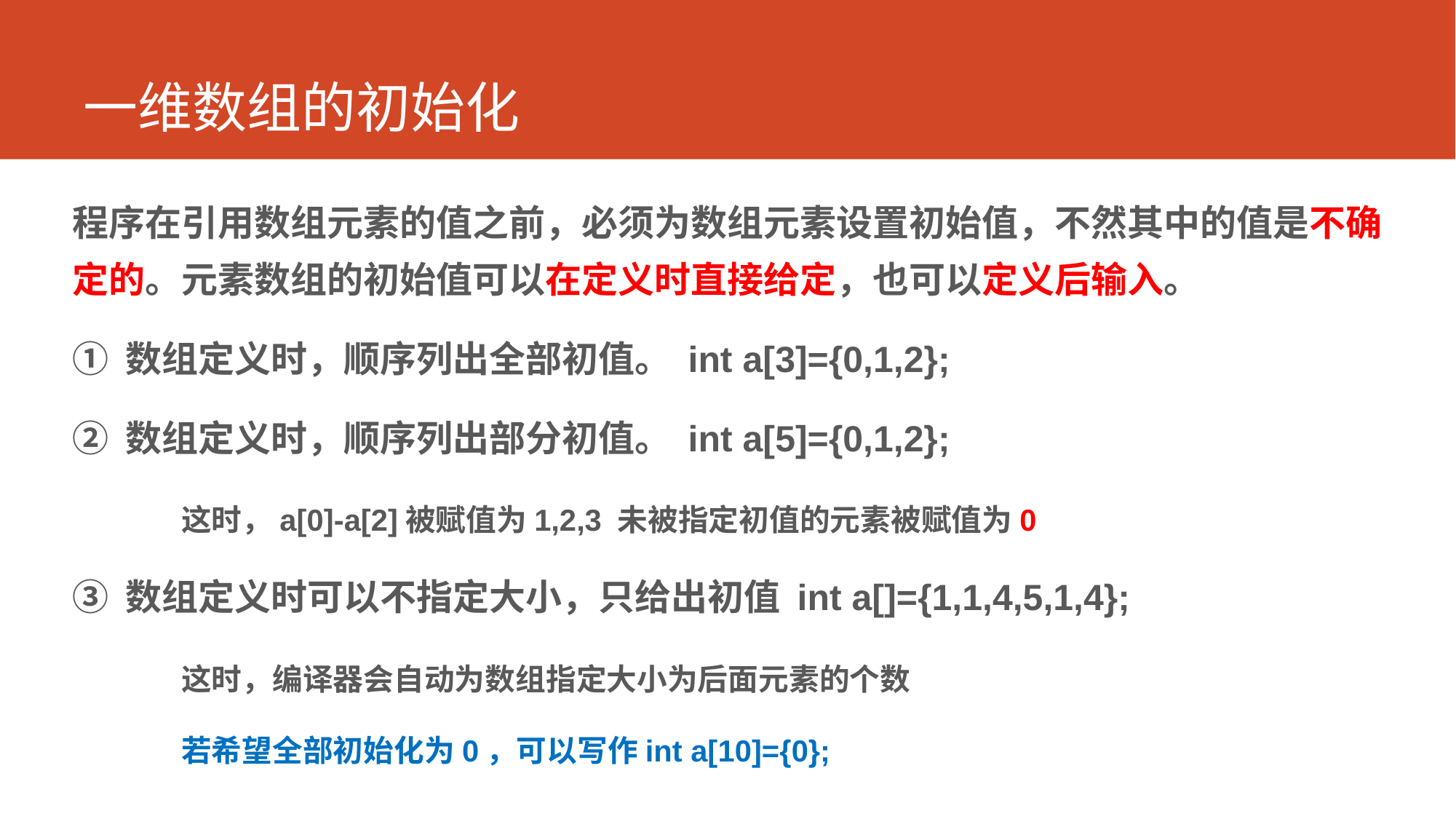

# 一维数组的初始化
程序在引用数组元素的值之前，必须为数组元素设置初始值，不然其中的值是不确定的。元素数组的初始值可以在定义时直接给定，也可以定义后输入。
① 数组定义时，顺序列出全部初值。 int a[3]={0,1,2};
② 数组定义时，顺序列出部分初值。 int a[5]={0,1,2};
	这时，a[0]-a[2]被赋值为1,2,3 未被指定初值的元素被赋值为0
③ 数组定义时可以不指定大小，只给出初值 int a[]={1,1,4,5,1,4};
	这时，编译器会自动为数组指定大小为后面元素的个数
	若希望全部初始化为0，可以写作int a[10]={0};